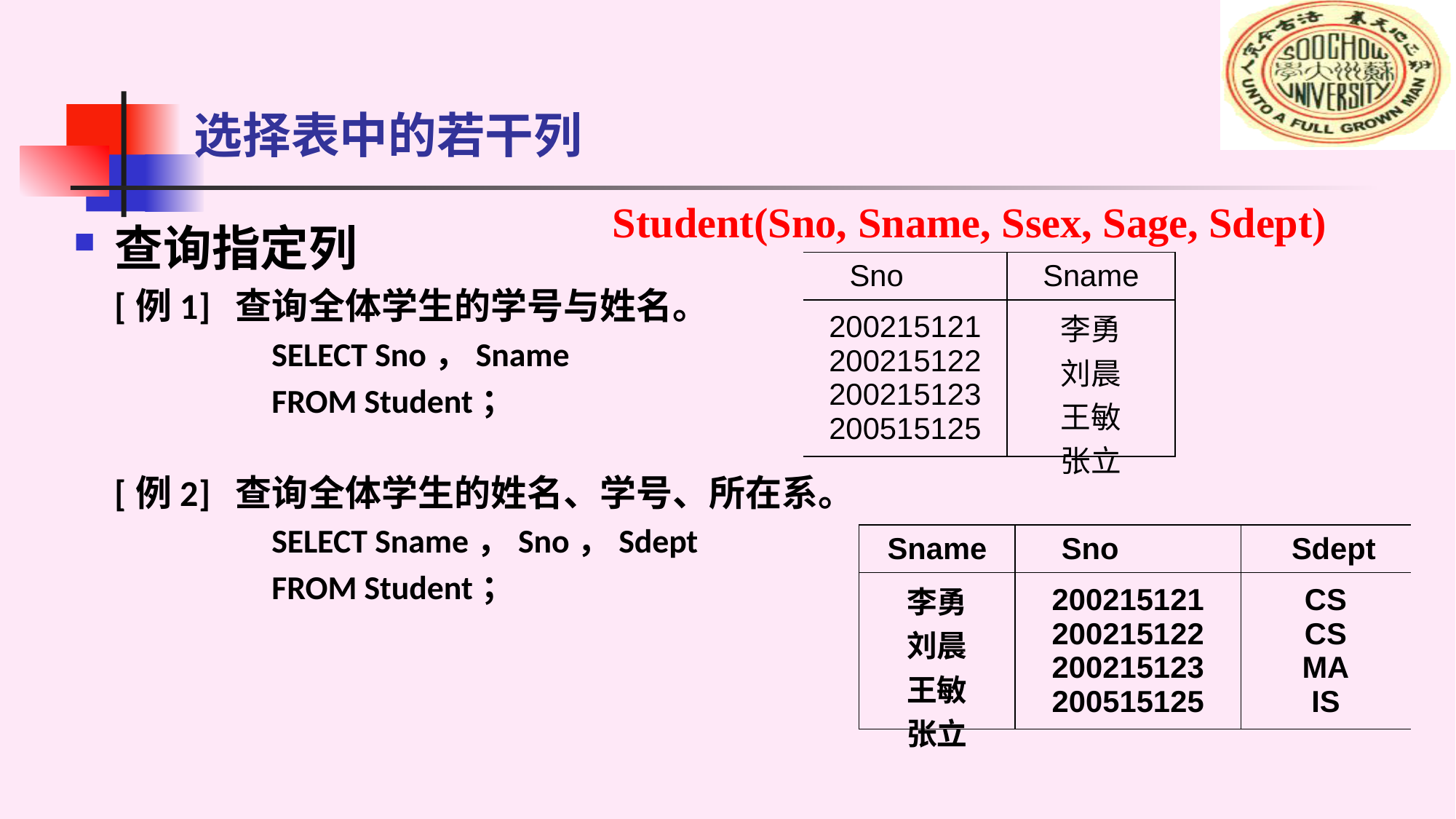

# 选择表中的若干列
Student(Sno, Sname, Ssex, Sage, Sdept)
查询指定列
	[例1]  查询全体学生的学号与姓名。
		SELECT Sno，Sname
		FROM Student；

	[例2]  查询全体学生的姓名、学号、所在系。
		SELECT Sname，Sno，Sdept
		FROM Student；
| Sno | Sname |
| --- | --- |
| 200215121 200215122 200215123 200515125 | 李勇 刘晨 王敏 张立 |
| Sname | Sno | Sdept |
| --- | --- | --- |
| 李勇 刘晨 王敏 张立 | 200215121 200215122 200215123 200515125 | CS CS MA IS |